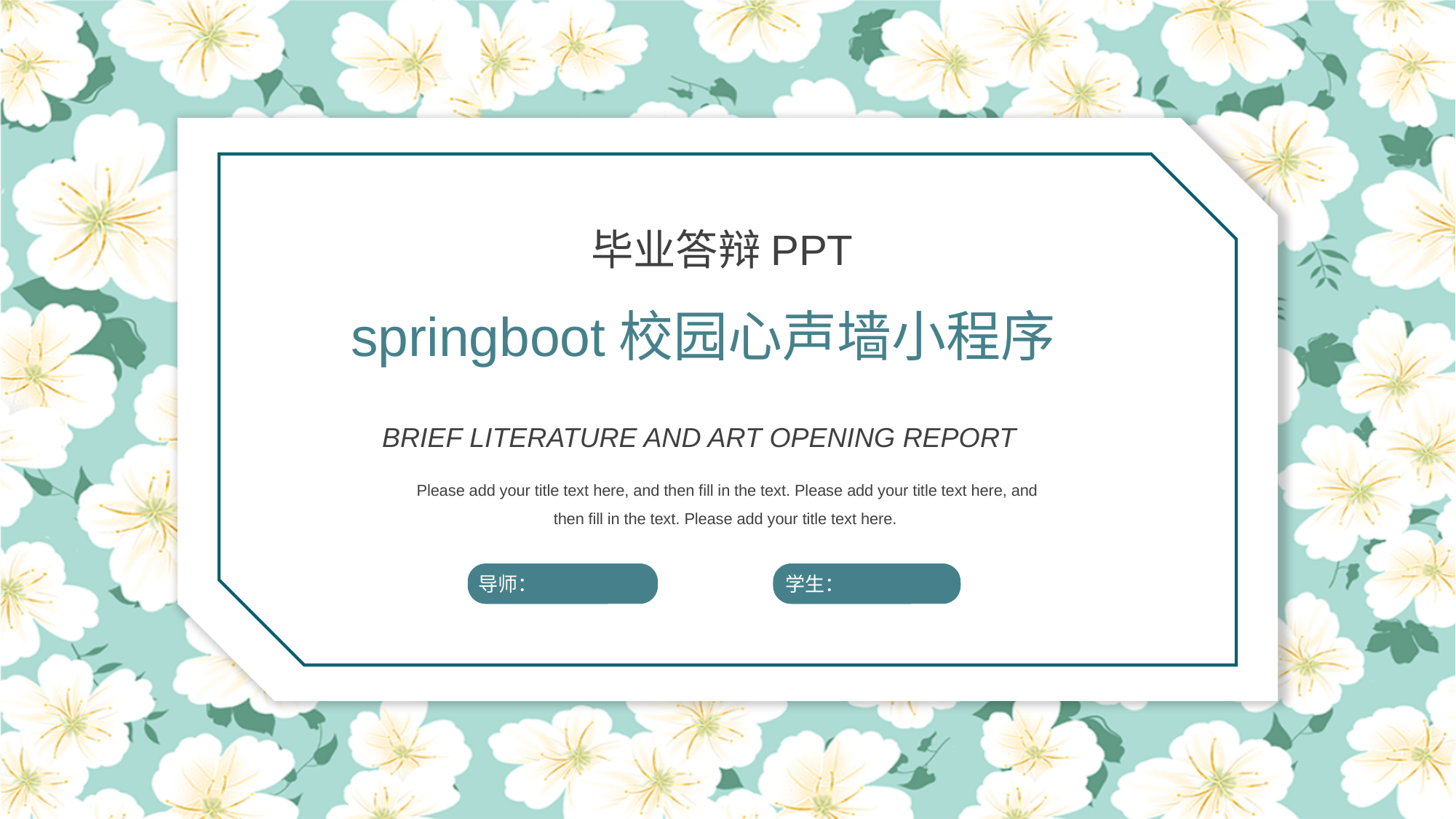

毕业答辩PPT
springboot校园心声墙小程序
BRIEF LITERATURE AND ART OPENING REPORT
Please add your title text here, and then fill in the text. Please add your title text here, and then fill in the text. Please add your title text here.

导师：

学生：